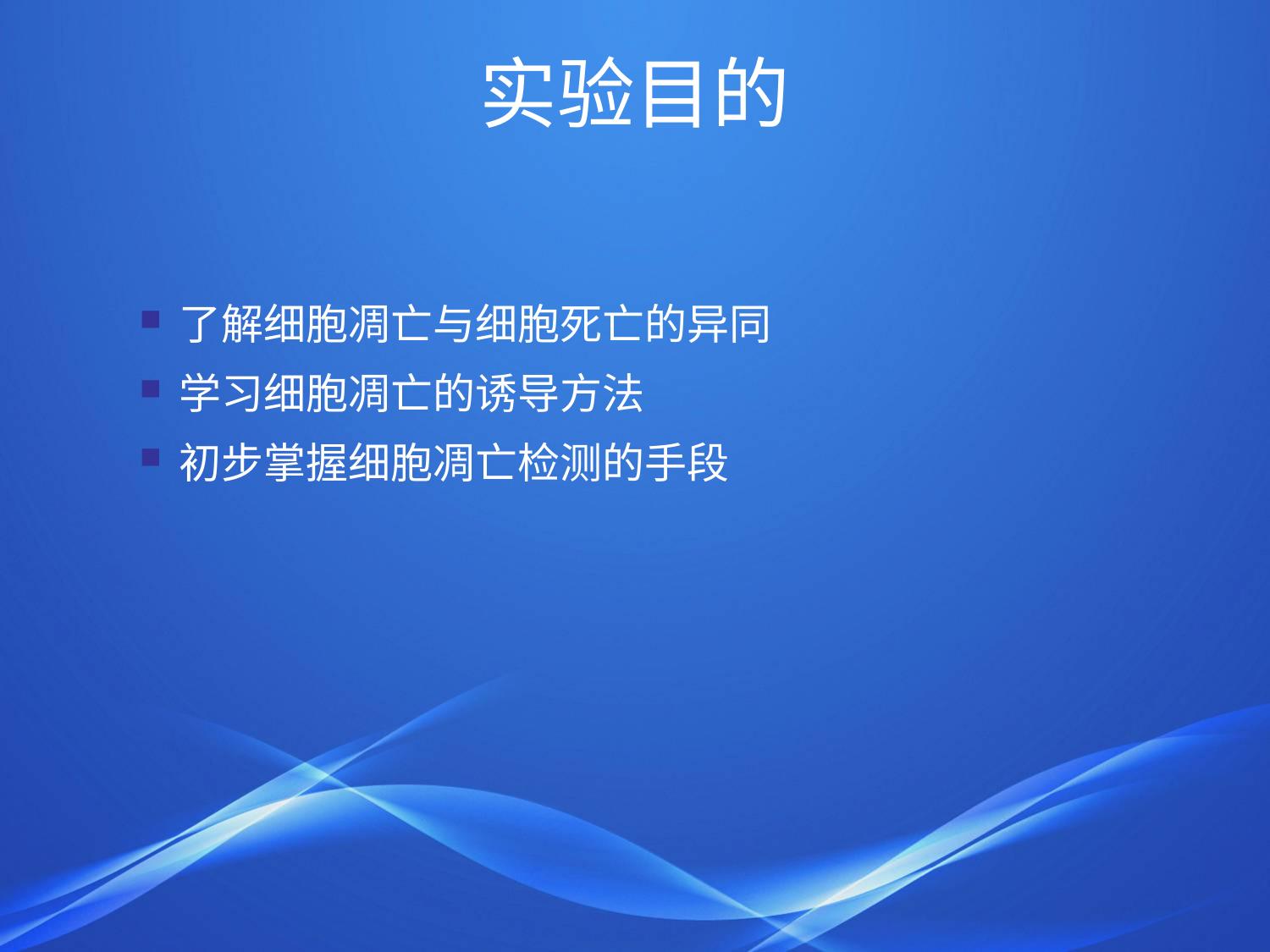

# 实验目的

了解细胞凋亡与细胞死亡的异同
学习细胞凋亡的诱导方法
初步掌握细胞凋亡检测的手段